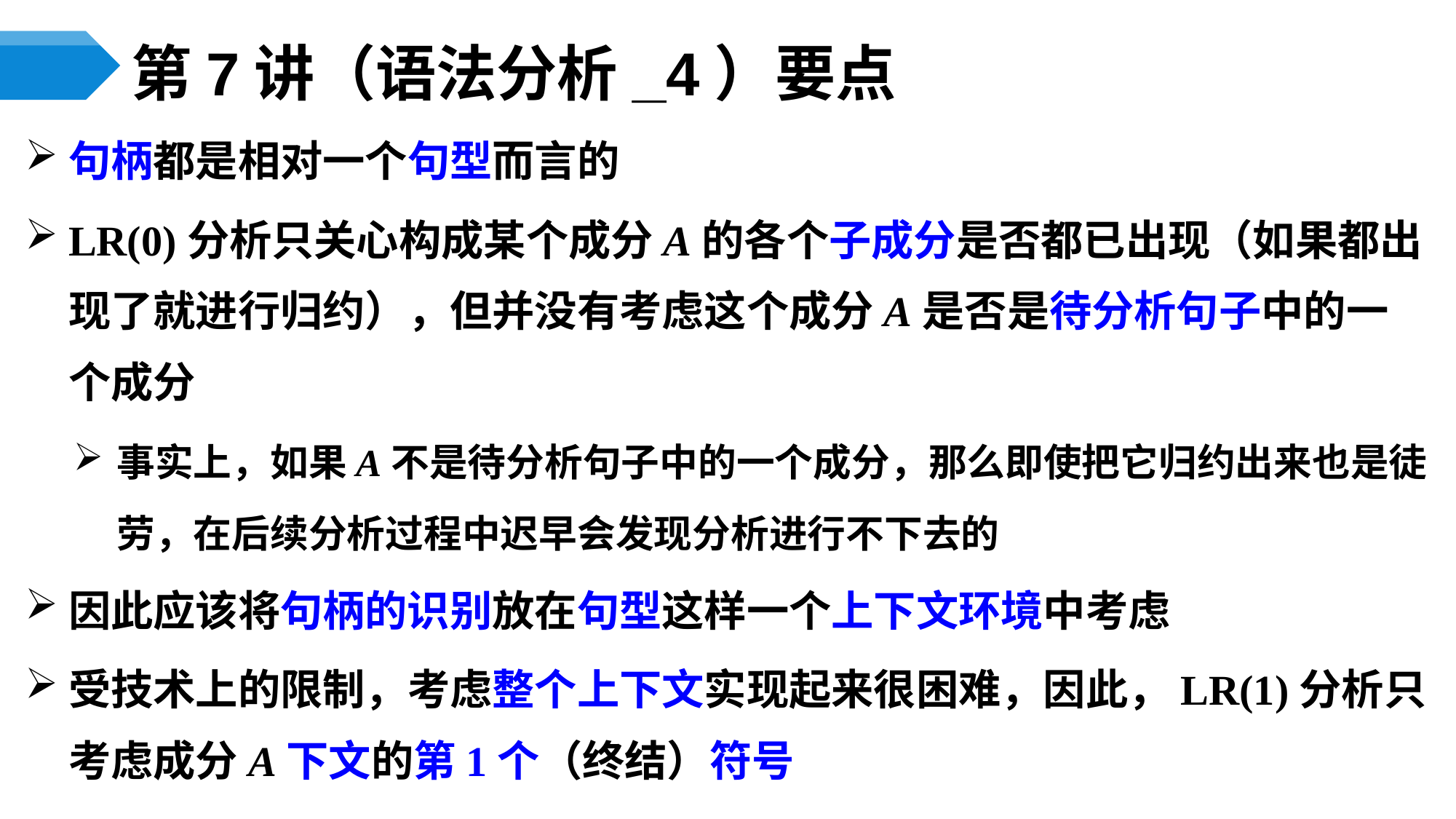

# 第7讲（语法分析_4）要点
句柄都是相对一个句型而言的
LR(0)分析只关心构成某个成分A的各个子成分是否都已出现（如果都出现了就进行归约），但并没有考虑这个成分A是否是待分析句子中的一个成分
事实上，如果A不是待分析句子中的一个成分，那么即使把它归约出来也是徒劳，在后续分析过程中迟早会发现分析进行不下去的
因此应该将句柄的识别放在句型这样一个上下文环境中考虑
受技术上的限制，考虑整个上下文实现起来很困难，因此，LR(1)分析只考虑成分A下文的第1个（终结）符号